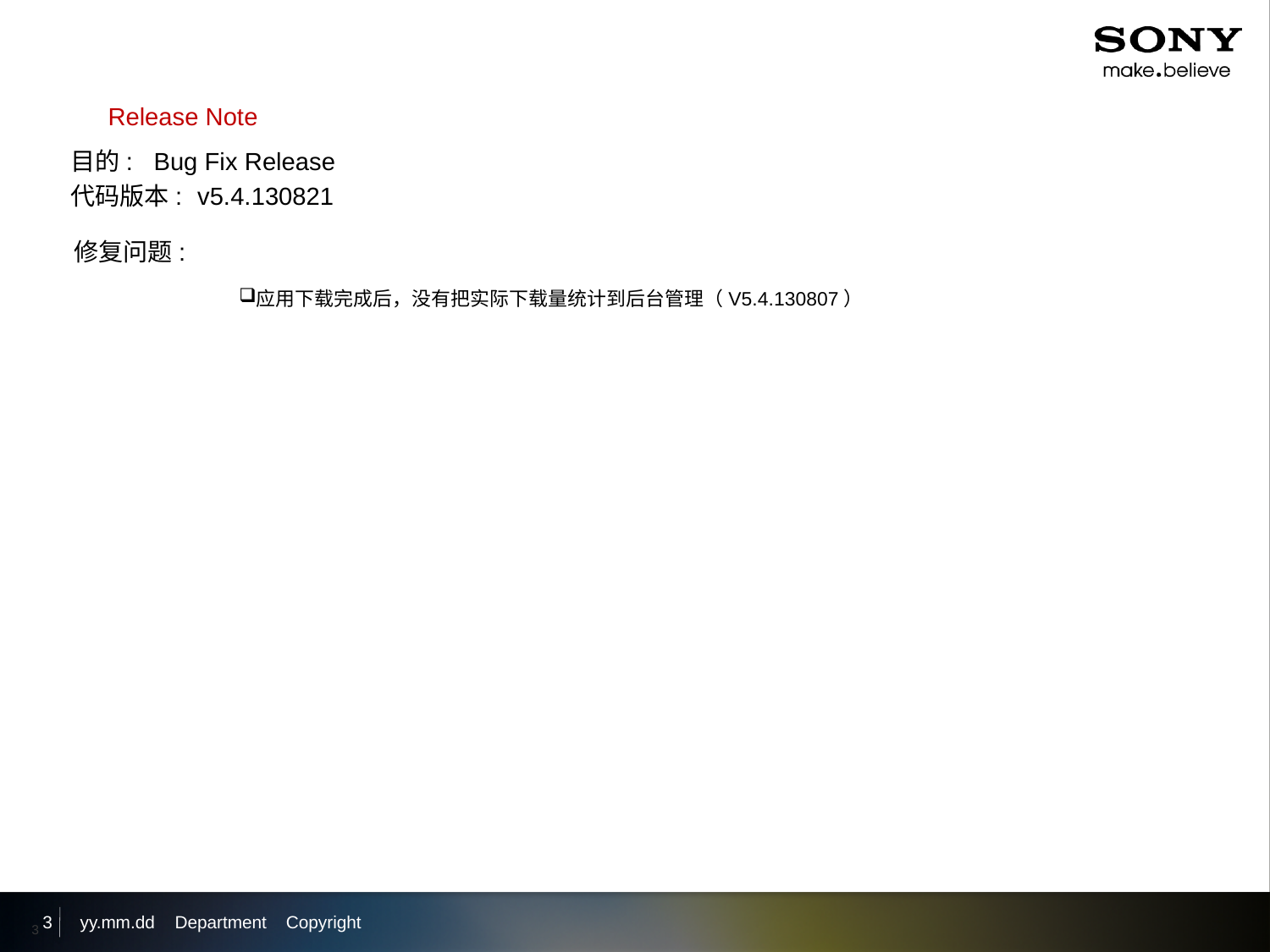

Release Note

目的:   Bug Fix Release
代码版本:	v5.4.130821
修复问题:
应用下载完成后，没有把实际下载量统计到后台管理（V5.4.130807）

3
yy.mm.dd
Department    Copyright